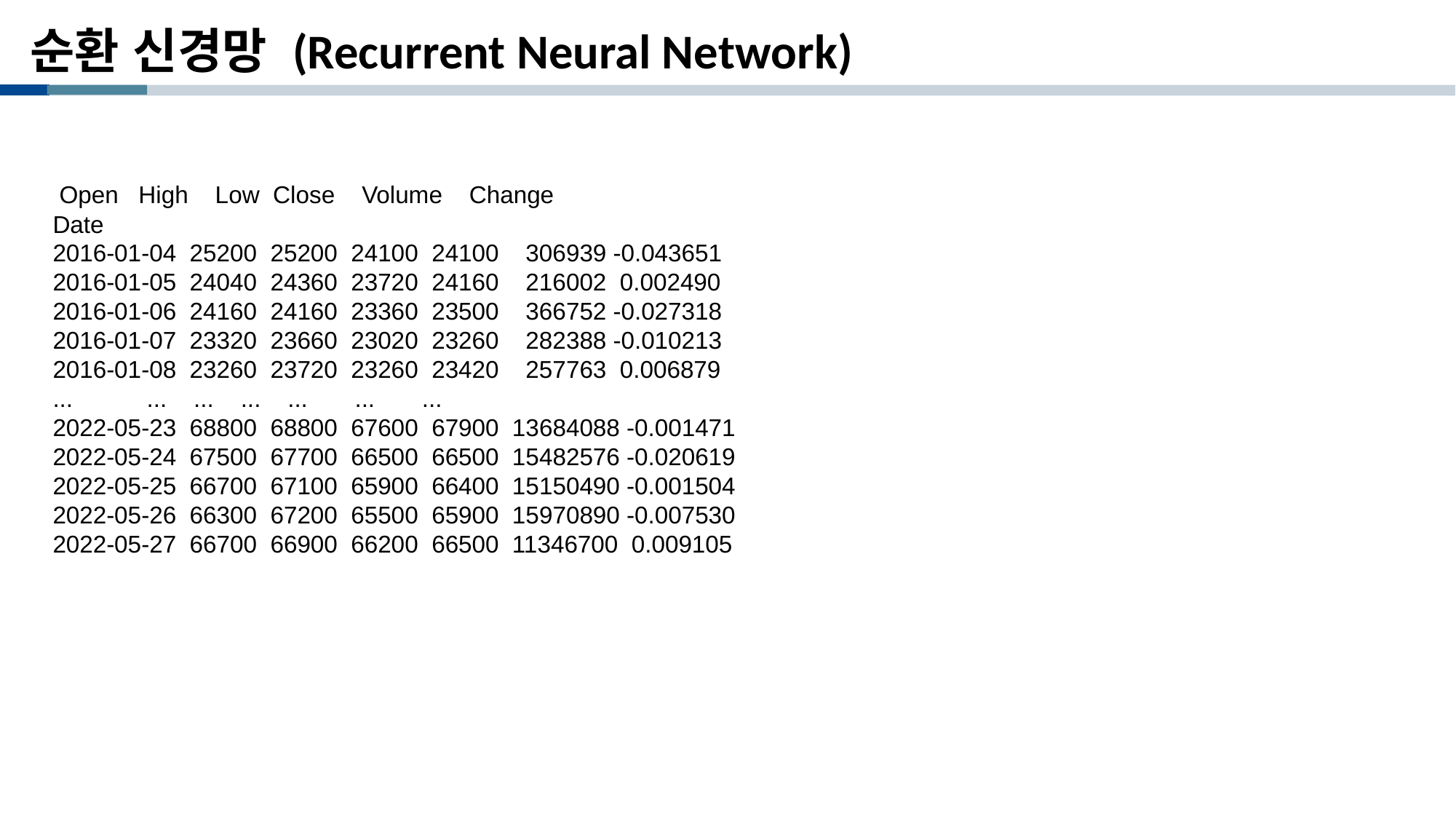

# 순환 신경망 (Recurrent Neural Network)
 Open   High    Low  Close    Volume    Change
Date
2016-01-04  25200  25200  24100  24100    306939 -0.043651
2016-01-05  24040  24360  23720  24160    216002  0.002490
2016-01-06  24160  24160  23360  23500    366752 -0.027318
2016-01-07  23320  23660  23020  23260    282388 -0.010213
2016-01-08  23260  23720  23260  23420    257763  0.006879
...           ...    ...    ...    ...       ...       ...
2022-05-23  68800  68800  67600  67900  13684088 -0.001471
2022-05-24  67500  67700  66500  66500  15482576 -0.020619
2022-05-25  66700  67100  65900  66400  15150490 -0.001504
2022-05-26  66300  67200  65500  65900  15970890 -0.007530
2022-05-27  66700  66900  66200  66500  11346700  0.009105